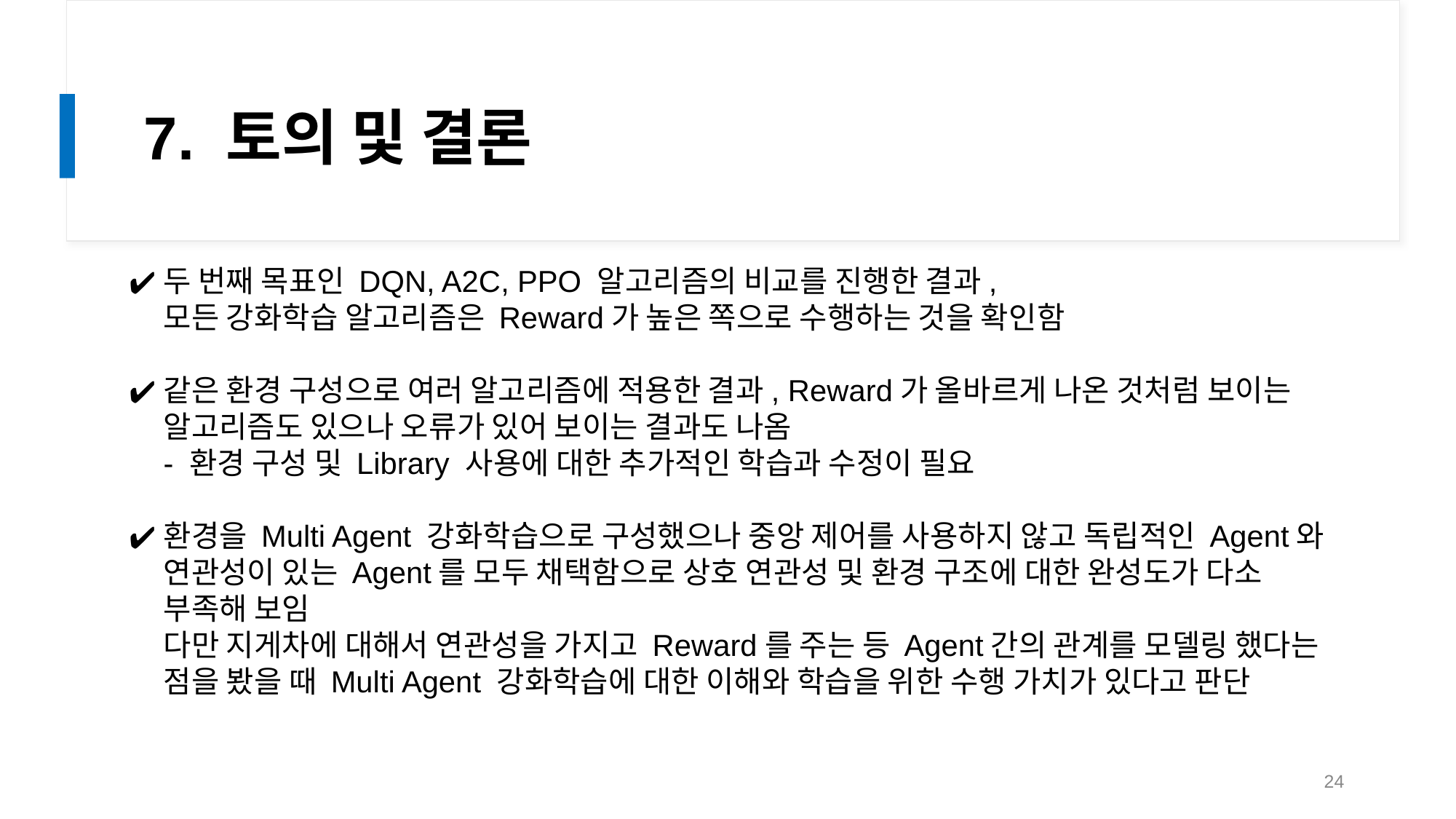

# 7. 토의 및 결론
두 번째 목표인 DQN, A2C, PPO 알고리즘의 비교를 진행한 결과,
모든 강화학습 알고리즘은 Reward가 높은 쪽으로 수행하는 것을 확인함

같은 환경 구성으로 여러 알고리즘에 적용한 결과, Reward가 올바르게 나온 것처럼 보이는 알고리즘도 있으나 오류가 있어 보이는 결과도 나옴
- 환경 구성 및 Library 사용에 대한 추가적인 학습과 수정이 필요
환경을 Multi Agent 강화학습으로 구성했으나 중앙 제어를 사용하지 않고 독립적인 Agent와 연관성이 있는 Agent를 모두 채택함으로 상호 연관성 및 환경 구조에 대한 완성도가 다소 부족해 보임
다만 지게차에 대해서 연관성을 가지고 Reward를 주는 등 Agent간의 관계를 모델링 했다는 점을 봤을 때 Multi Agent 강화학습에 대한 이해와 학습을 위한 수행 가치가 있다고 판단
24